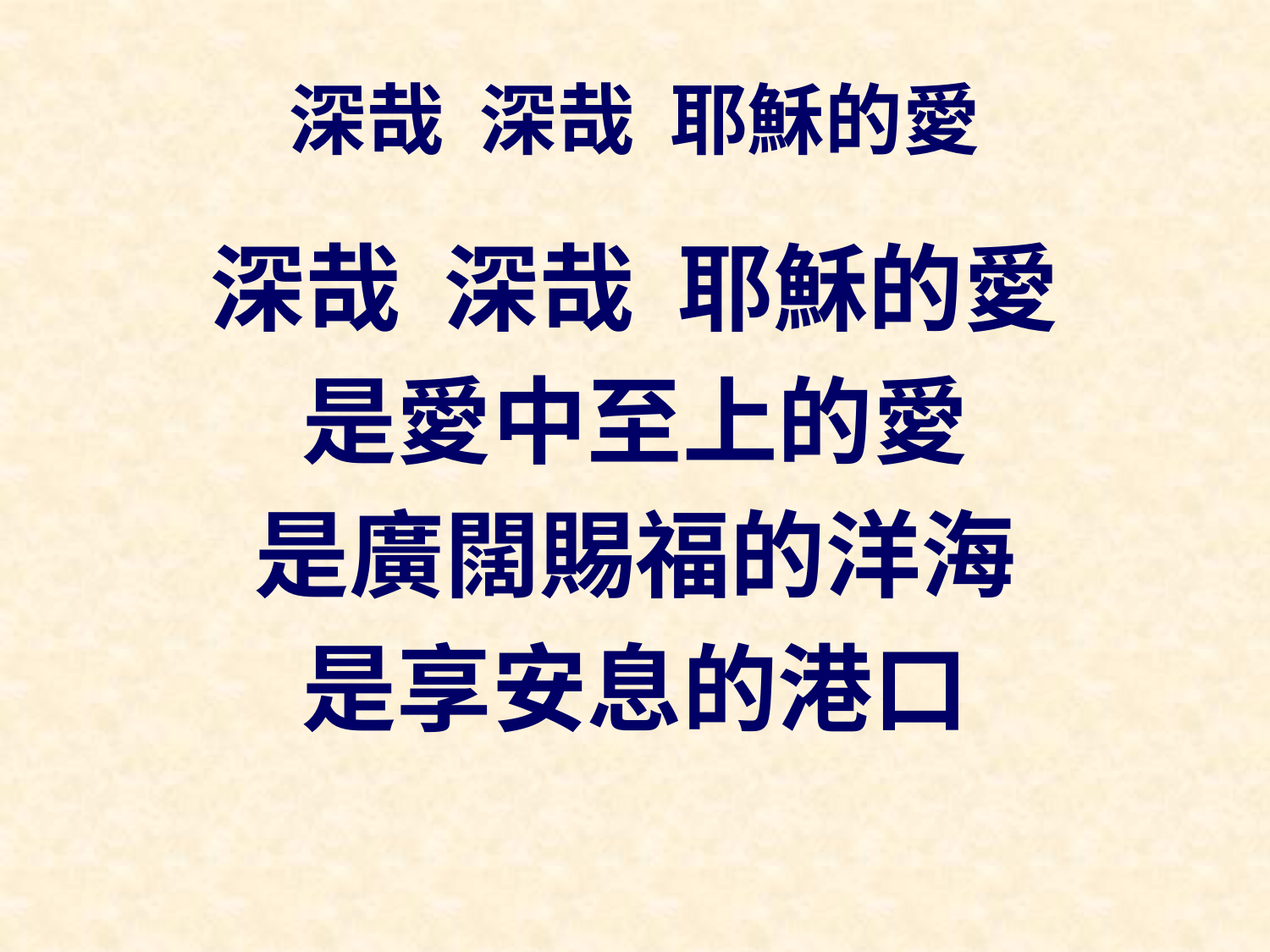

# 深哉  深哉  耶穌的愛
深哉  深哉  耶穌的愛
是愛中至上的愛
是廣闊賜福的洋海
是享安息的港口